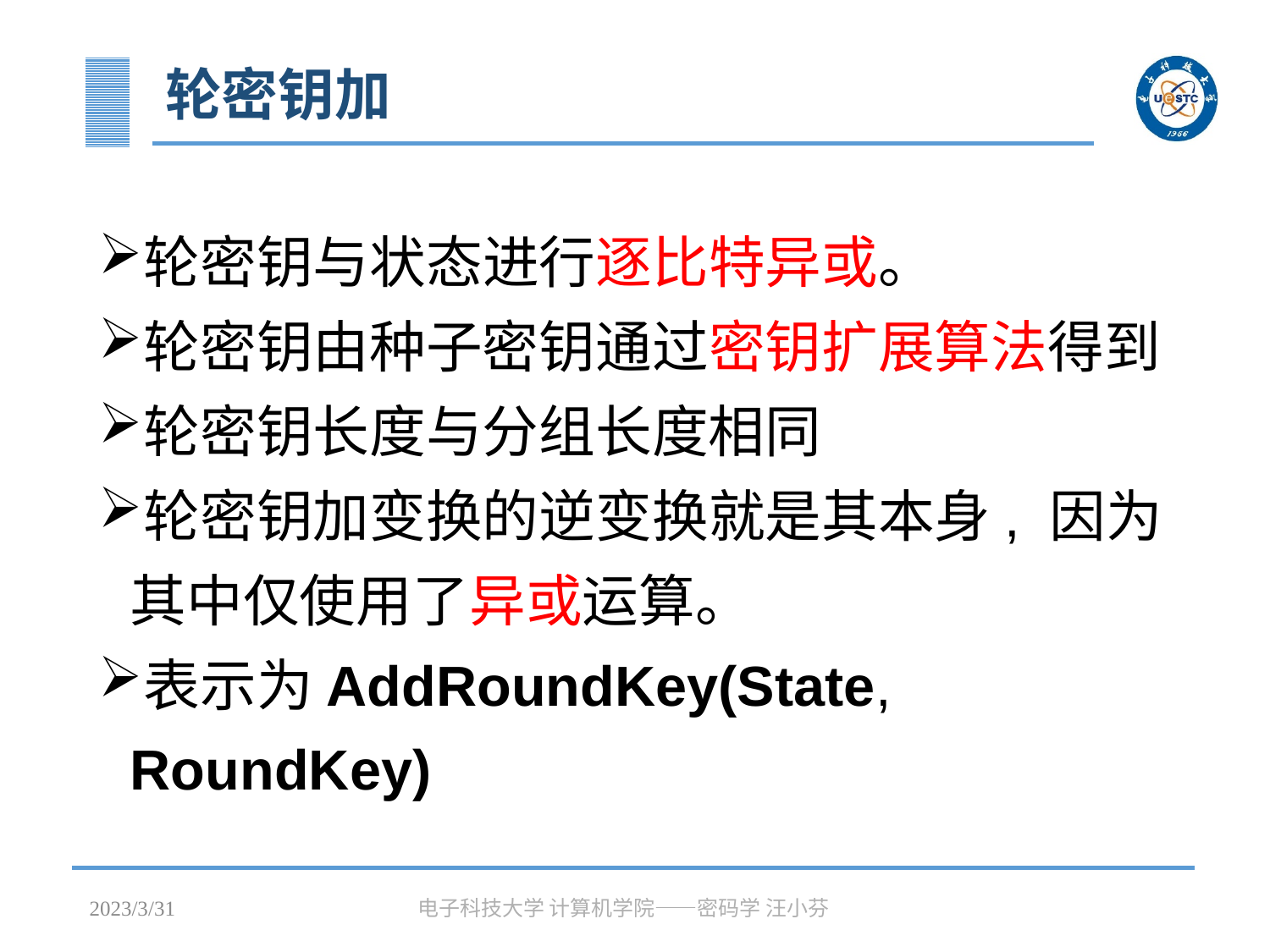

# 轮密钥加
轮密钥与状态进行逐比特异或。
轮密钥由种子密钥通过密钥扩展算法得到
轮密钥长度与分组长度相同
轮密钥加变换的逆变换就是其本身, 因为其中仅使用了异或运算。
表示为AddRoundKey(State, RoundKey)
2023/3/31
电子科技大学 计算机学院——密码学 汪小芬